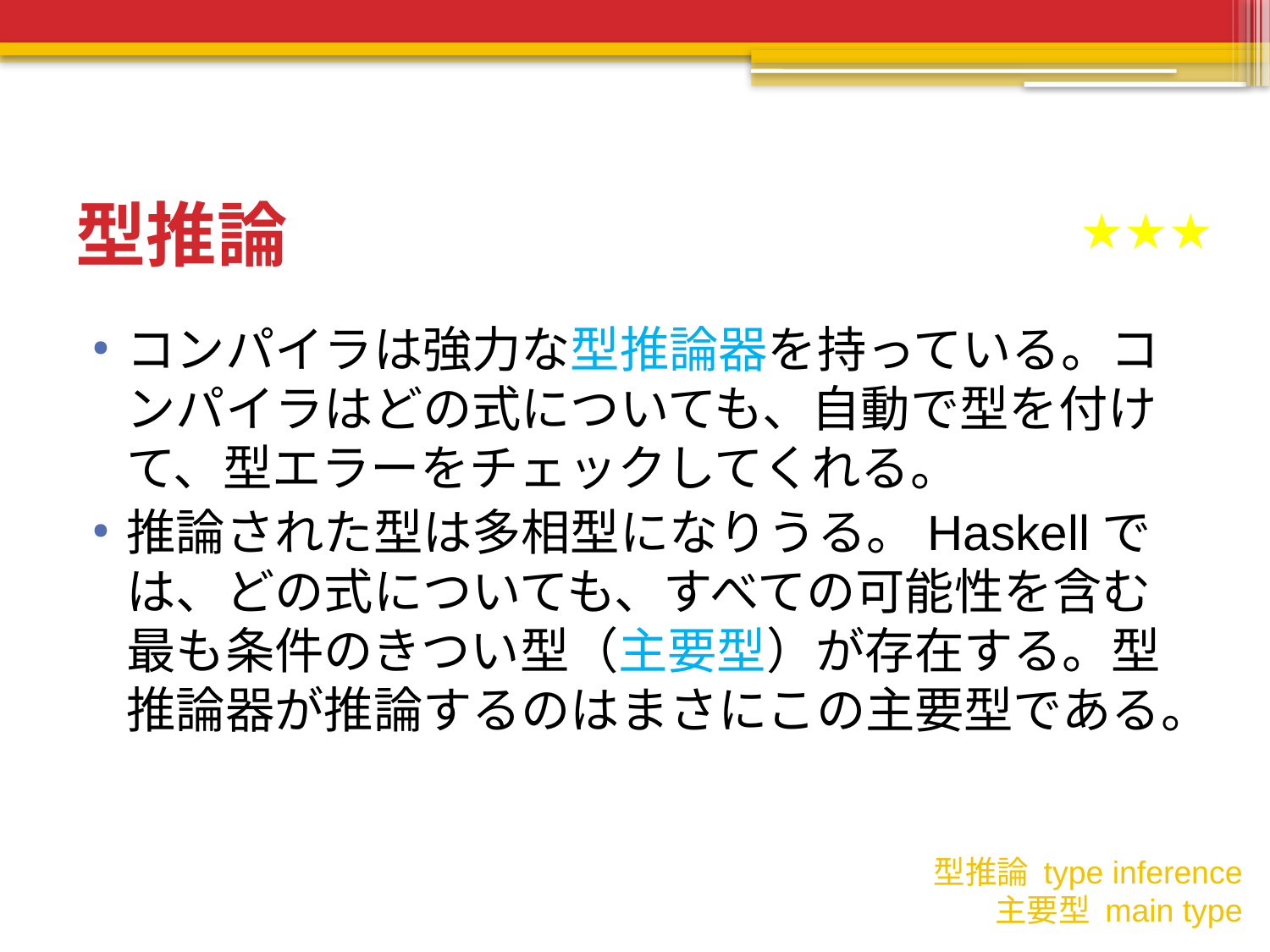

# 型推論
★★★★★
コンパイラは強力な型推論器を持っている。コンパイラはどの式についても、自動で型を付けて、型エラーをチェックしてくれる。
推論された型は多相型になりうる。Haskellでは、どの式についても、すべての可能性を含む最も条件のきつい型（主要型）が存在する。型推論器が推論するのはまさにこの主要型である。
型推論 type inference
主要型 main type